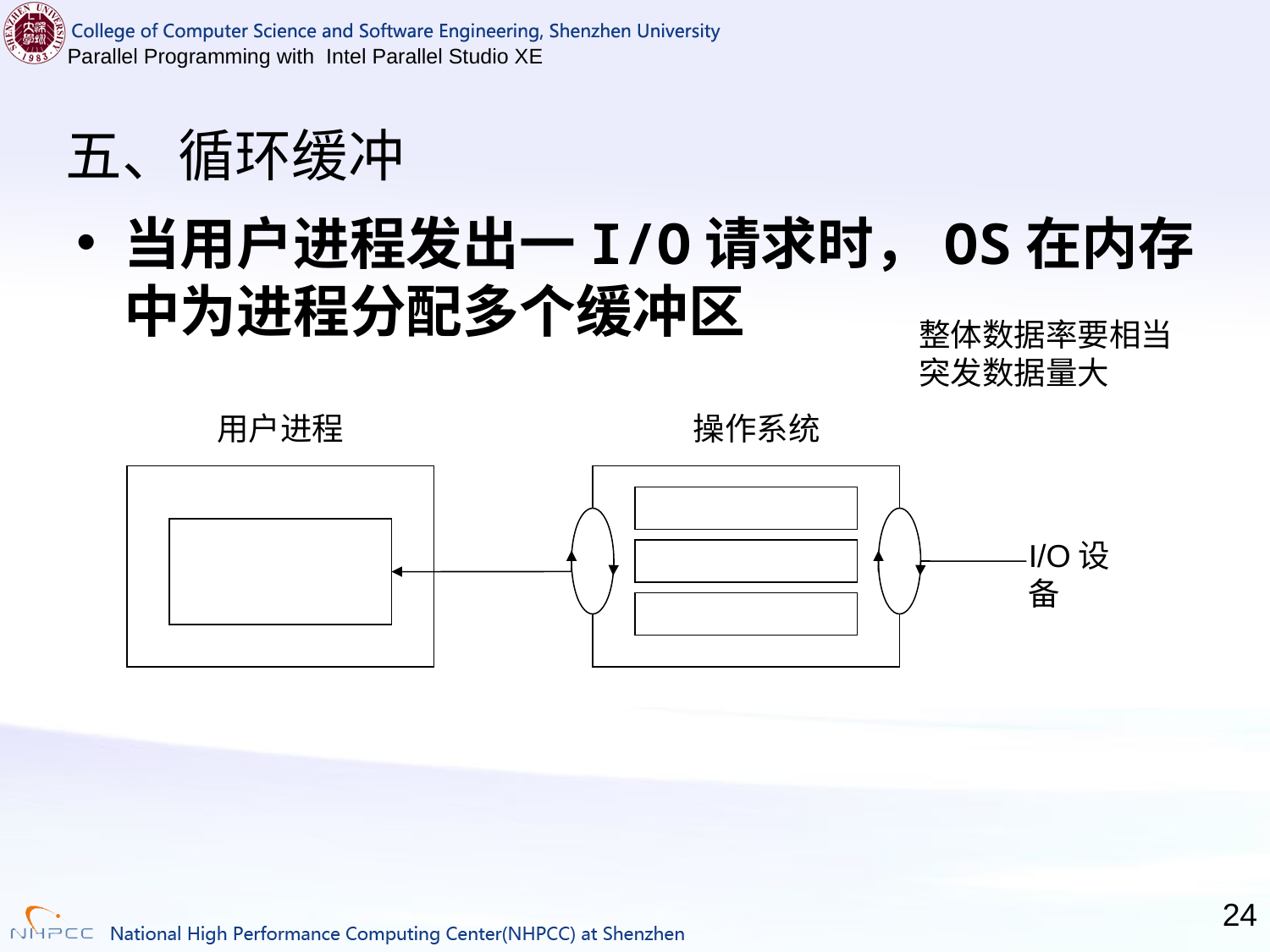

# 五、循环缓冲
当用户进程发出一I/O请求时，OS在内存中为进程分配多个缓冲区
整体数据率要相当
突发数据量大
用户进程
操作系统

I/O设备

24